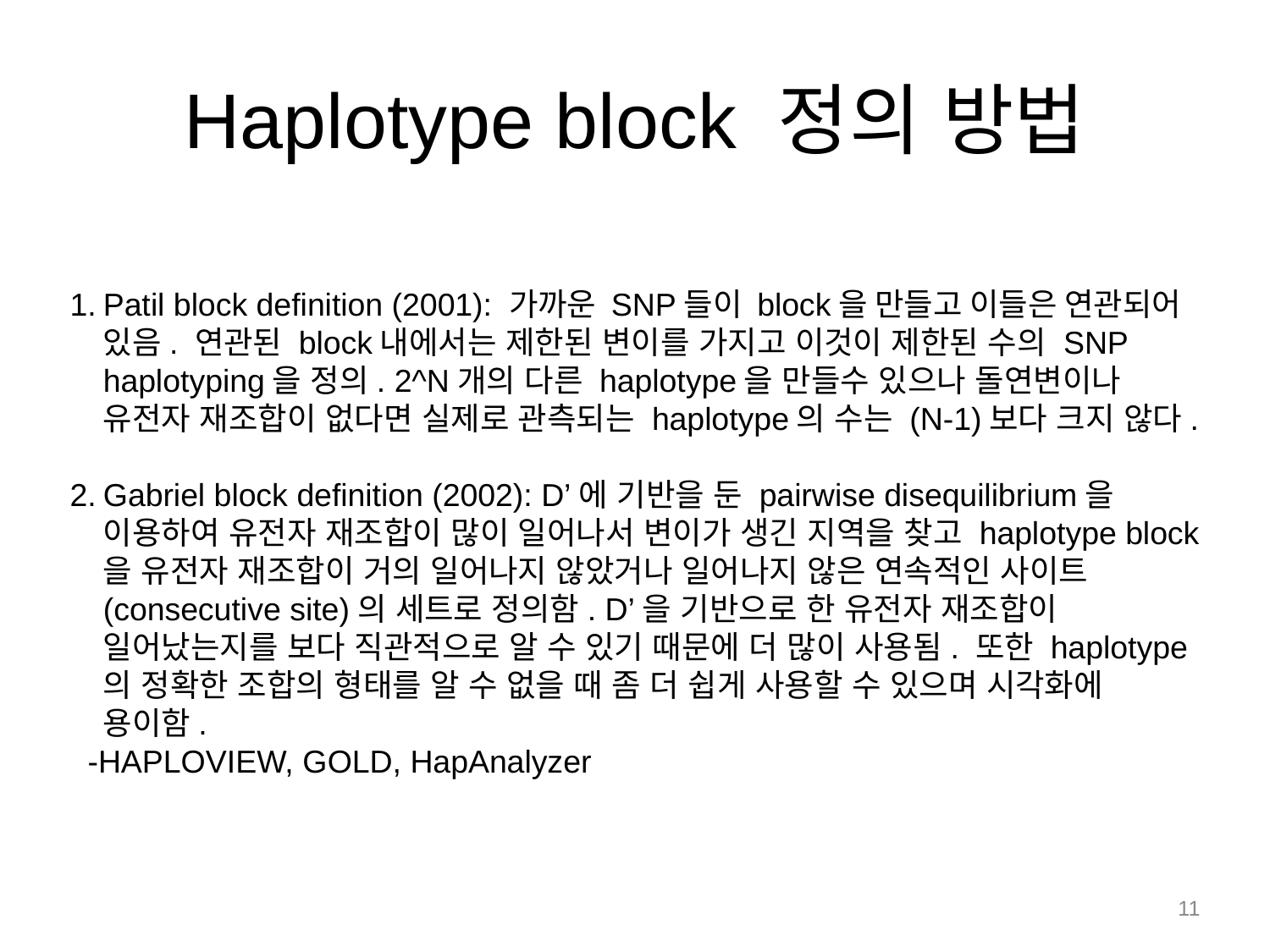

# Haplotype block 정의 방법
Patil block definition (2001): 가까운 SNP들이 block을 만들고 이들은 연관되어 있음. 연관된 block내에서는 제한된 변이를 가지고 이것이 제한된 수의 SNP haplotyping을 정의. 2^N개의 다른 haplotype을 만들수 있으나 돌연변이나 유전자 재조합이 없다면 실제로 관측되는 haplotype의 수는 (N-1)보다 크지 않다.

Gabriel block definition (2002): D’에 기반을 둔 pairwise disequilibrium을 이용하여 유전자 재조합이 많이 일어나서 변이가 생긴 지역을 찾고 haplotype block을 유전자 재조합이 거의 일어나지 않았거나 일어나지 않은 연속적인 사이트(consecutive site)의 세트로 정의함. D’을 기반으로 한 유전자 재조합이 일어났는지를 보다 직관적으로 알 수 있기 때문에 더 많이 사용됨. 또한 haplotype의 정확한 조합의 형태를 알 수 없을 때 좀 더 쉽게 사용할 수 있으며 시각화에 용이함.
  -HAPLOVIEW, GOLD, HapAnalyzer
11